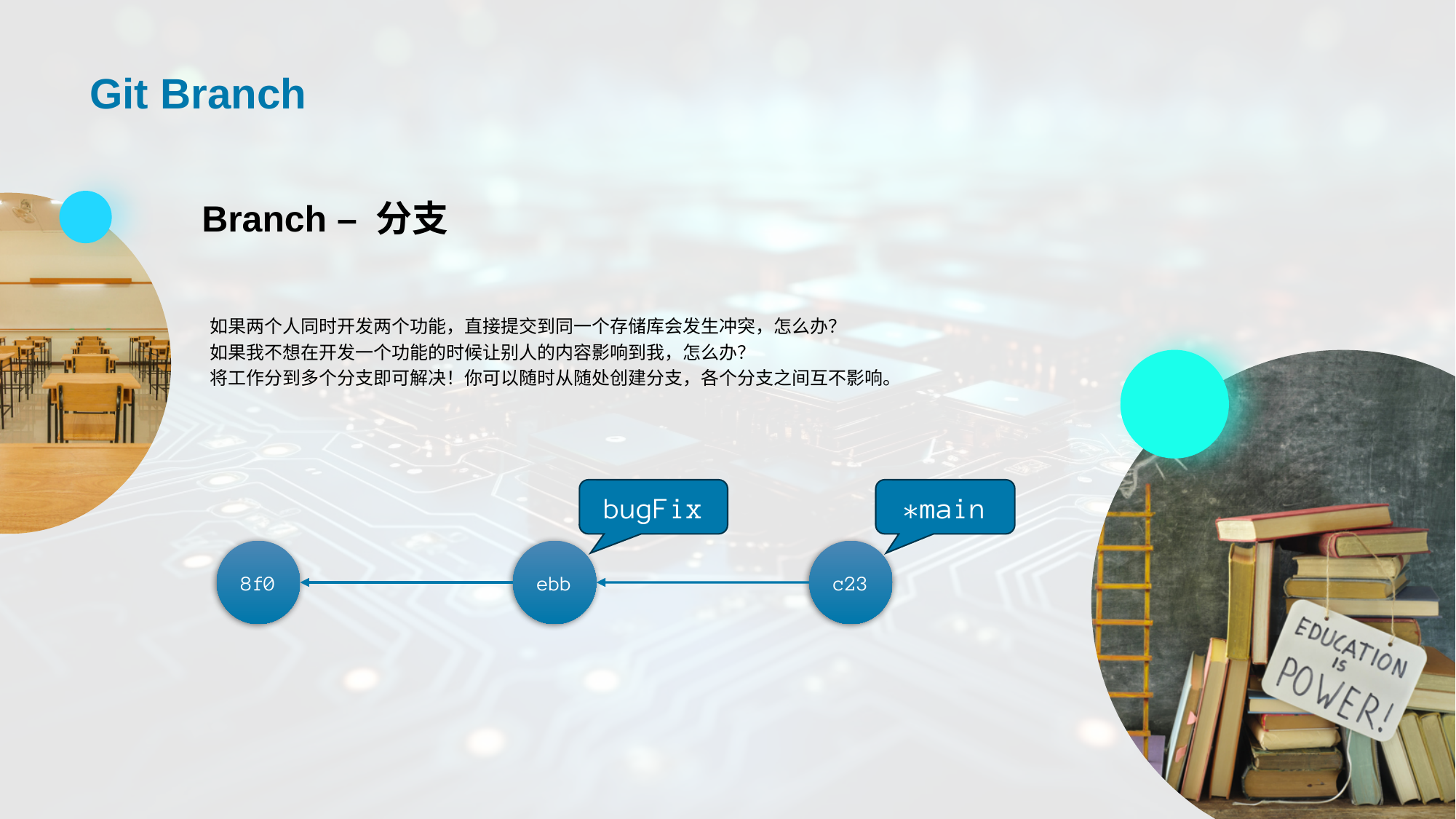

# Git Branch
Branch – 分支

如果两个人同时开发两个功能，直接提交到同一个存储库会发生冲突，怎么办？
如果我不想在开发一个功能的时候让别人的内容影响到我，怎么办？
将工作分到多个分支即可解决！你可以随时从随处创建分支，各个分支之间互不影响。

bugFix
*main
8f0
ebb
c23